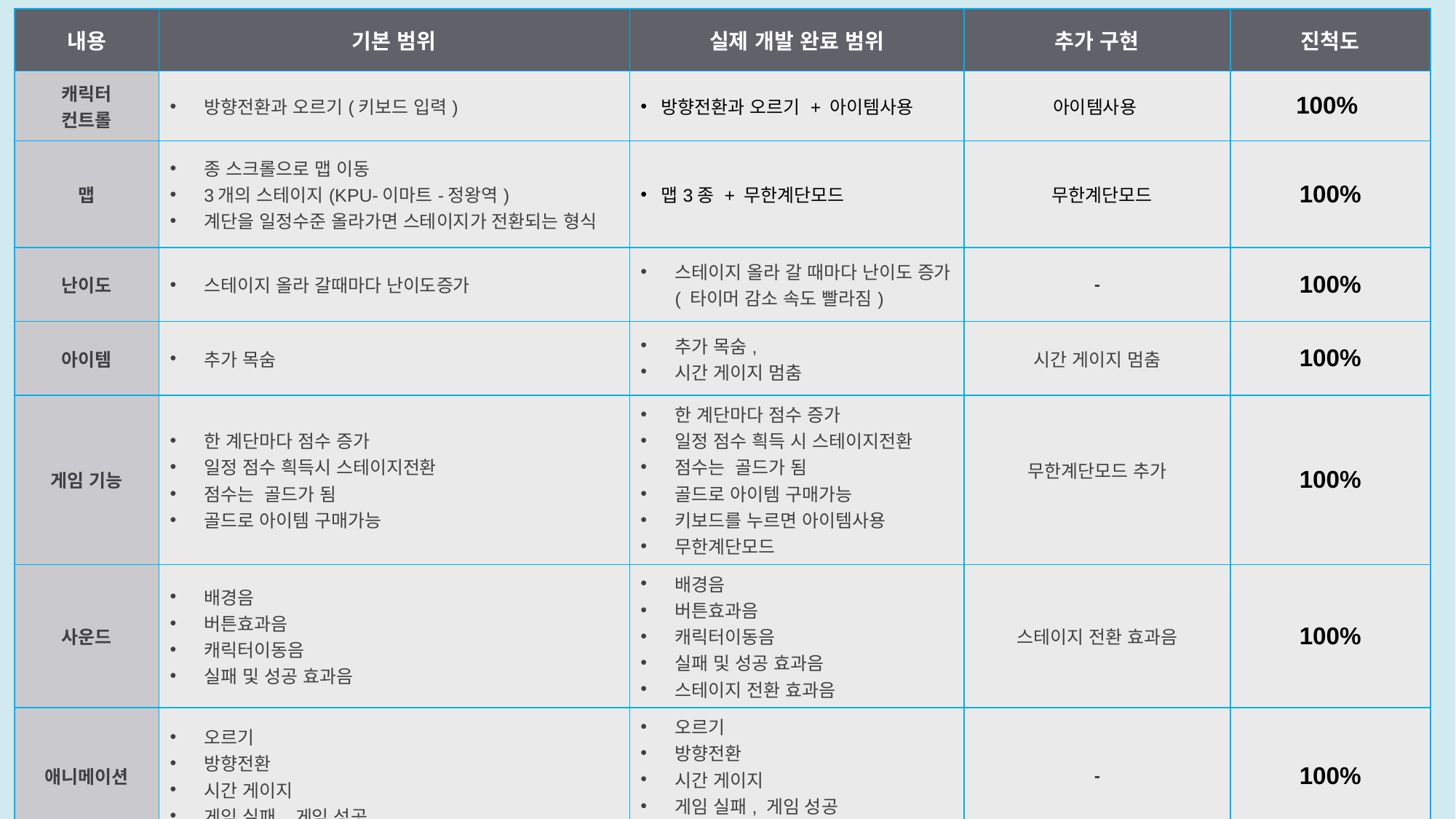

| 내용 | 기본 범위 | 실제 개발 완료 범위 | 추가 구현 | 진척도 |
| --- | --- | --- | --- | --- |
| 캐릭터 컨트롤 | 방향전환과 오르기(키보드 입력) | 방향전환과 오르기 + 아이템사용 | 아이템사용 | 100% |
| 맵 | 종 스크롤으로 맵 이동 3개의 스테이지(KPU-이마트-정왕역) 계단을 일정수준 올라가면 스테이지가 전환되는 형식 | 맵3종 + 무한계단모드 | 무한계단모드 | 100% |
| 난이도 | 스테이지 올라 갈때마다 난이도증가 | 스테이지 올라 갈 때마다 난이도 증가 ( 타이머 감소 속도 빨라짐) | - | 100% |
| 아이템 | 추가 목숨 | 추가 목숨, 시간 게이지 멈춤 | 시간 게이지 멈춤 | 100% |
| 게임 기능 | 한 계단마다 점수 증가 일정 점수 흭득시 스테이지전환 점수는 골드가 됨 골드로 아이템 구매가능 | 한 계단마다 점수 증가 일정 점수 흭득 시 스테이지전환 점수는 골드가 됨 골드로 아이템 구매가능 키보드를 누르면 아이템사용 무한계단모드 | 무한계단모드 추가 | 100% |
| 사운드 | 배경음 버튼효과음 캐릭터이동음 실패 및 성공 효과음 | 배경음 버튼효과음 캐릭터이동음 실패 및 성공 효과음 스테이지 전환 효과음 | 스테이지 전환 효과음 | 100% |
| 애니메이션 | 오르기 방향전환 시간 게이지 게임 실패, 게임 성공 | 오르기 방향전환 시간 게이지 게임 실패, 게임 성공 | - | 100% |